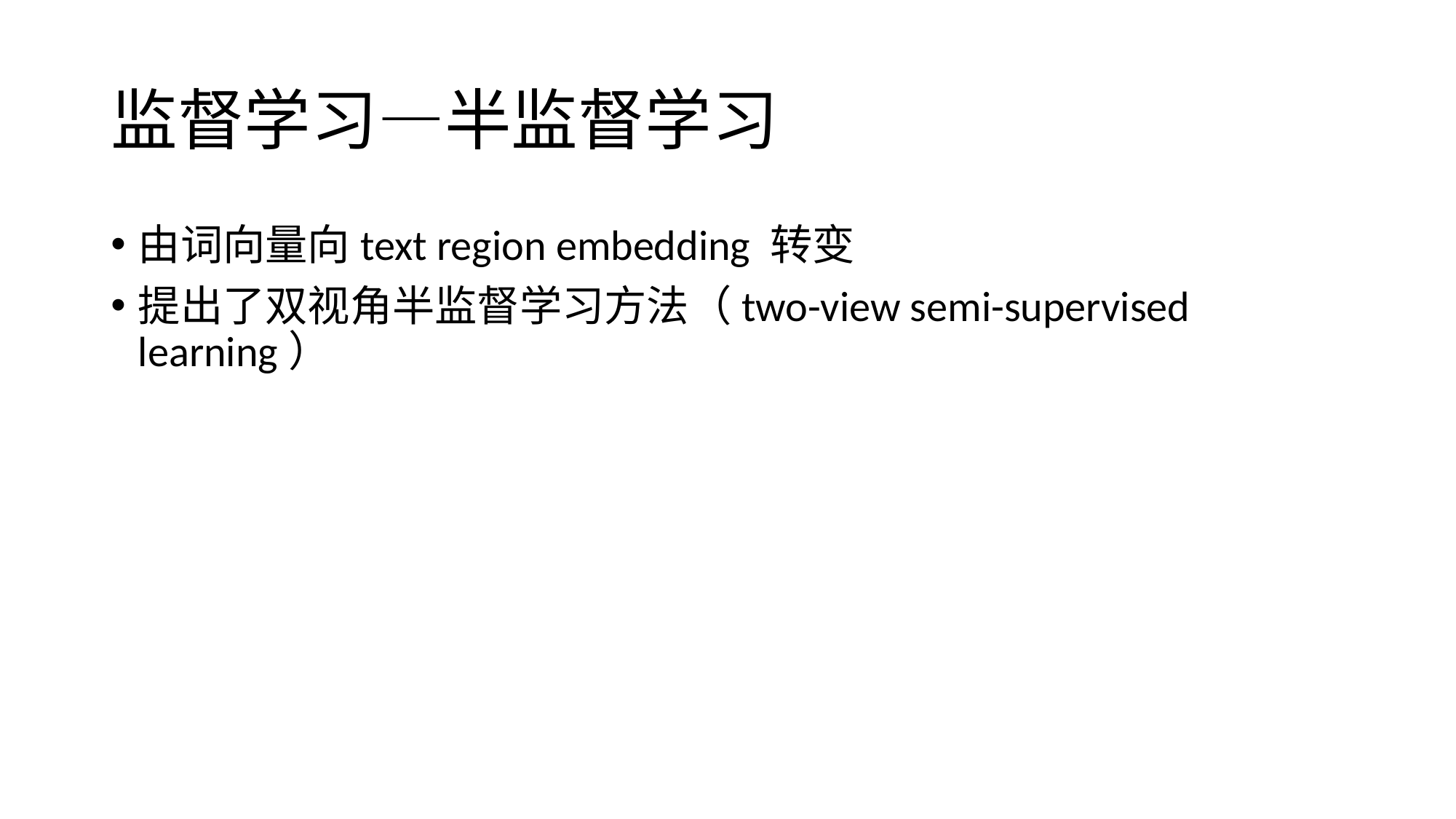

# 监督学习—半监督学习
由词向量向text region embedding 转变
提出了双视角半监督学习方法（two-view semi-supervised learning）